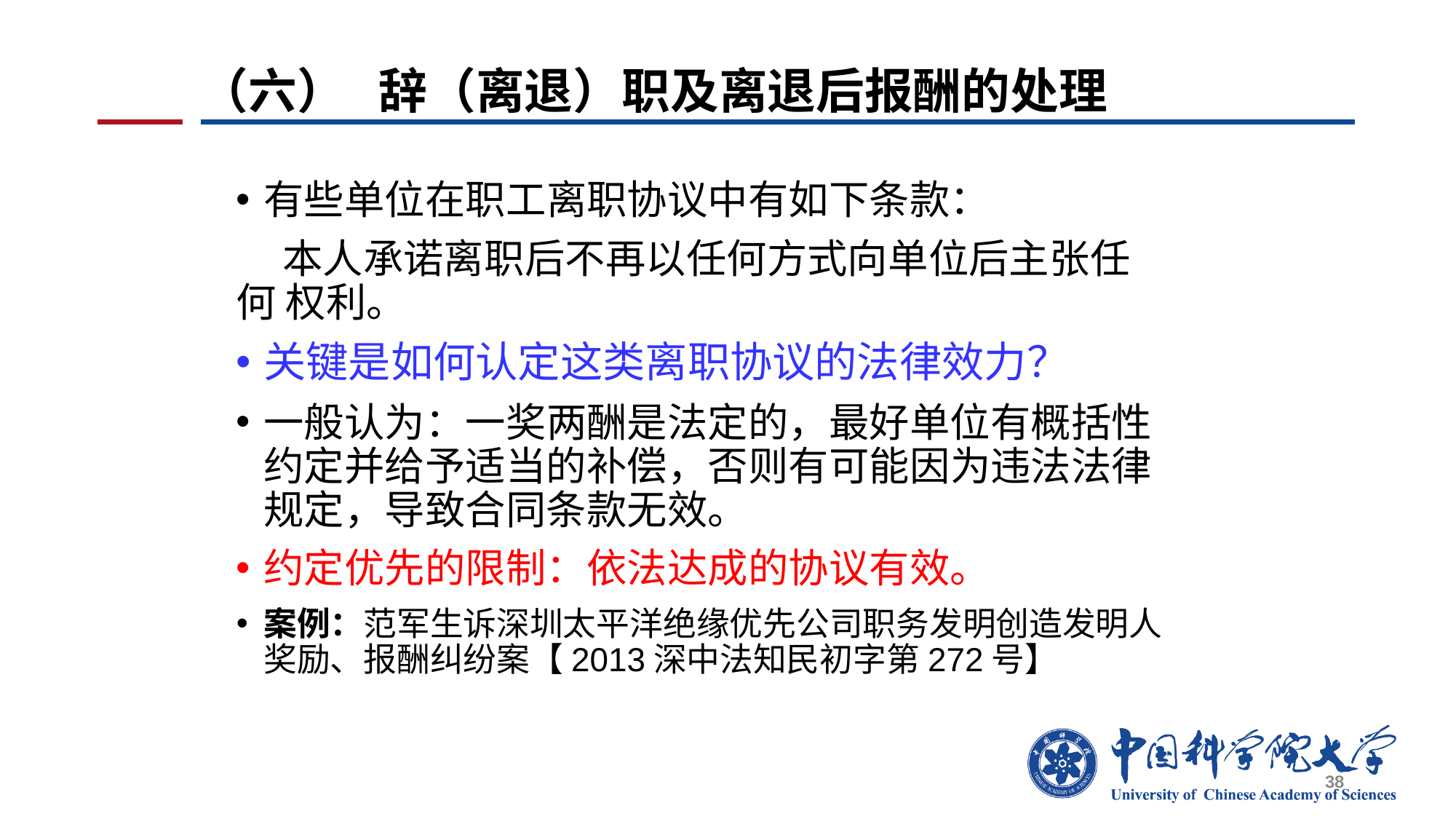

38

# （六）   辞（离退）职及离退后报酬的处理
有些单位在职工离职协议中有如下条款：
    本人承诺离职后不再以任何方式向单位后主张任何 权利。
关键是如何认定这类离职协议的法律效力？
一般认为：一奖两酬是法定的，最好单位有概括性约定并给予适当的补偿，否则有可能因为违法法律规定，导致合同条款无效。
约定优先的限制：依法达成的协议有效。
案例：范军生诉深圳太平洋绝缘优先公司职务发明创造发明人奖励、报酬纠纷案【2013深中法知民初字第272号】